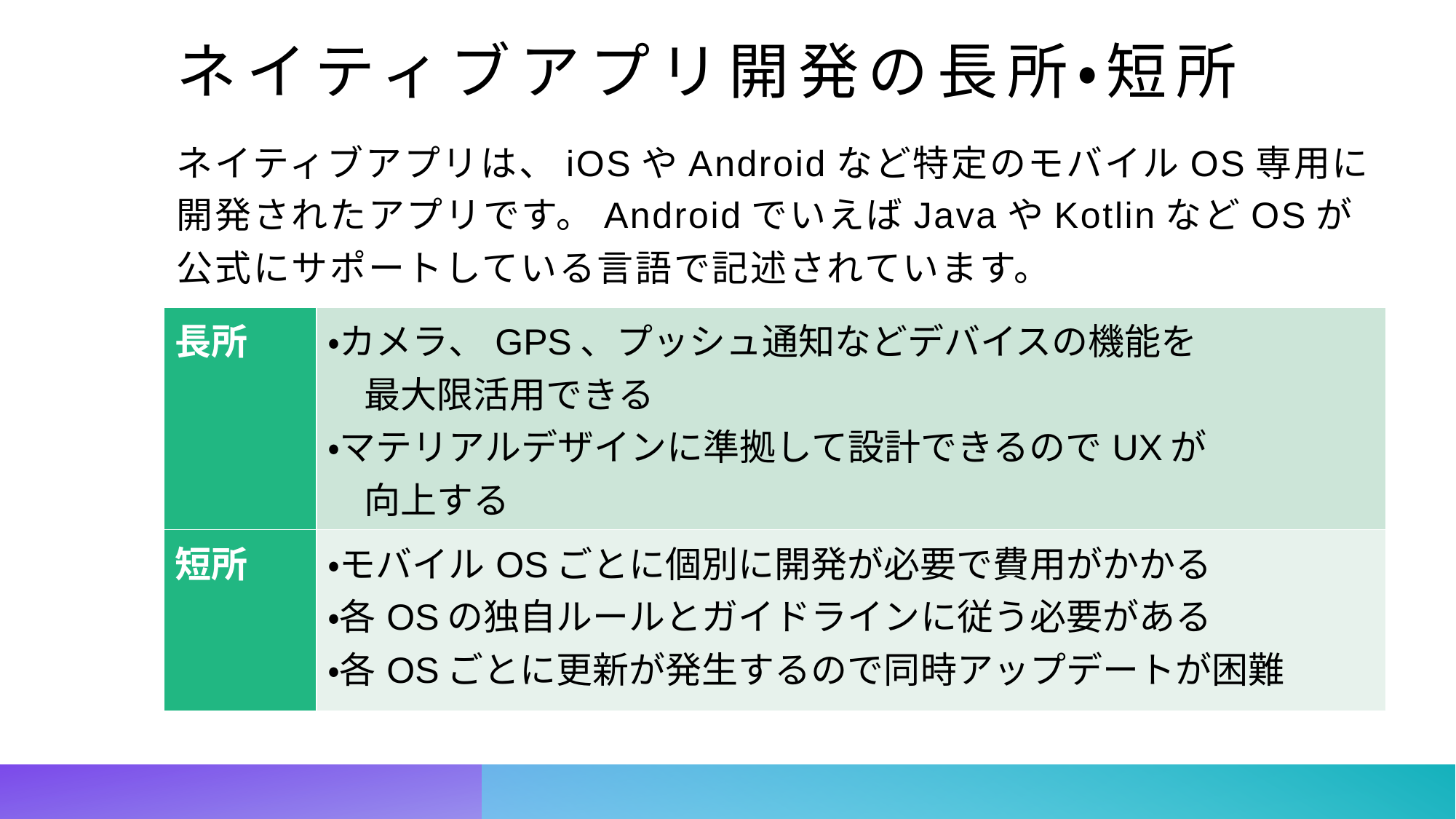

# ネイティブアプリ開発の長所・短所
ネイティブアプリは、iOSやAndroidなど特定のモバイルOS専用に開発されたアプリです。AndroidでいえばJavaやKotlinなどOSが公式にサポートしている言語で記述されています。

| 長所 | ・カメラ、GPS、プッシュ通知などデバイスの機能を 　最大限活用できる ・マテリアルデザインに準拠して設計できるのでUXが 　向上する |
| --- | --- |
| 短所 | ・モバイルOSごとに個別に開発が必要で費用がかかる ・各OSの独自ルールとガイドラインに従う必要がある ・各OSごとに更新が発生するので同時アップデートが困難 |